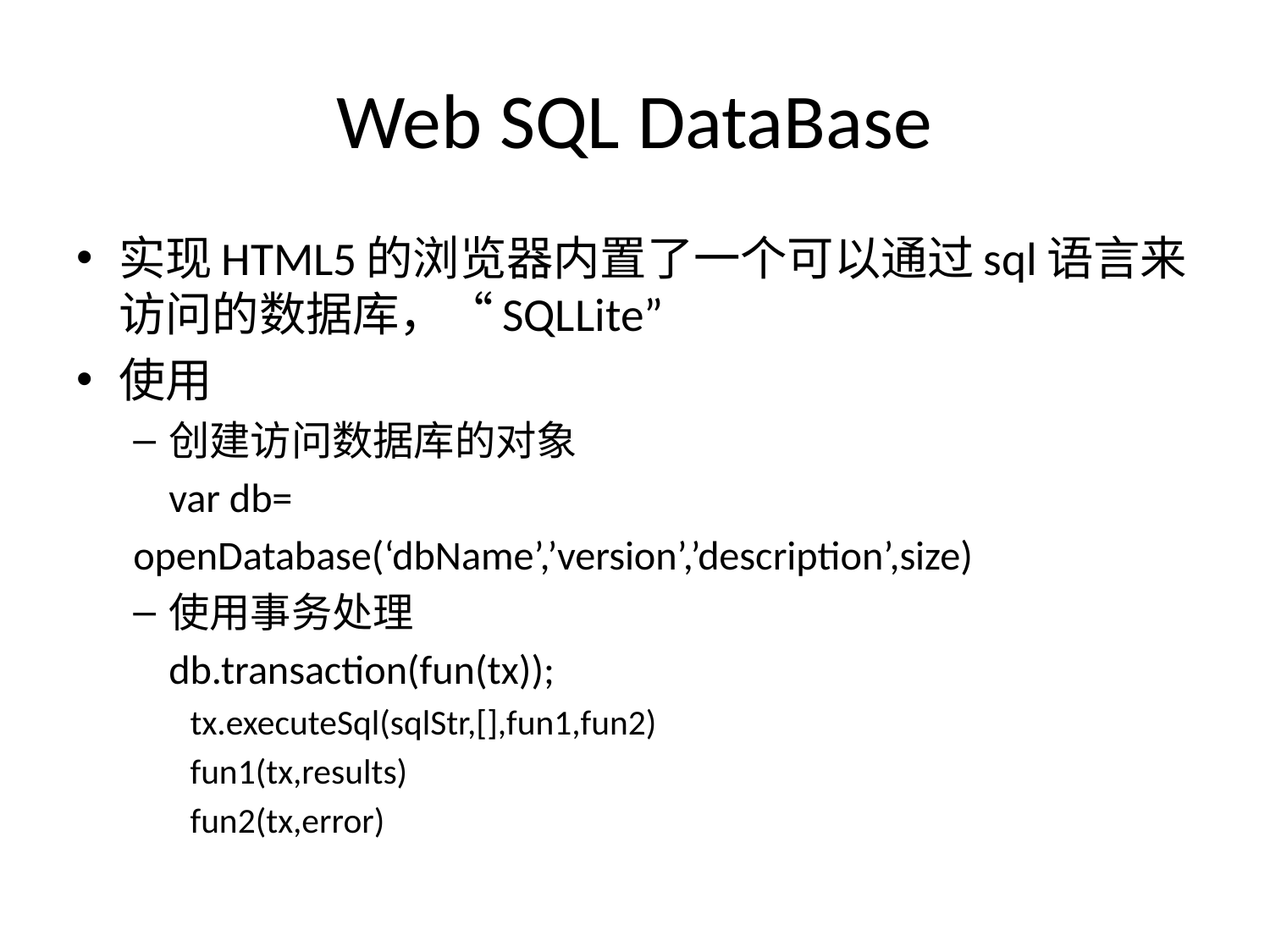

# Web SQL DataBase
实现HTML5的浏览器内置了一个可以通过sql语言来访问的数据库，“SQLLite”
使用
创建访问数据库的对象
	var db=
openDatabase(‘dbName’,’version’,’description’,size)
使用事务处理
		db.transaction(fun(tx));
tx.executeSql(sqlStr,[],fun1,fun2)
fun1(tx,results)
fun2(tx,error)